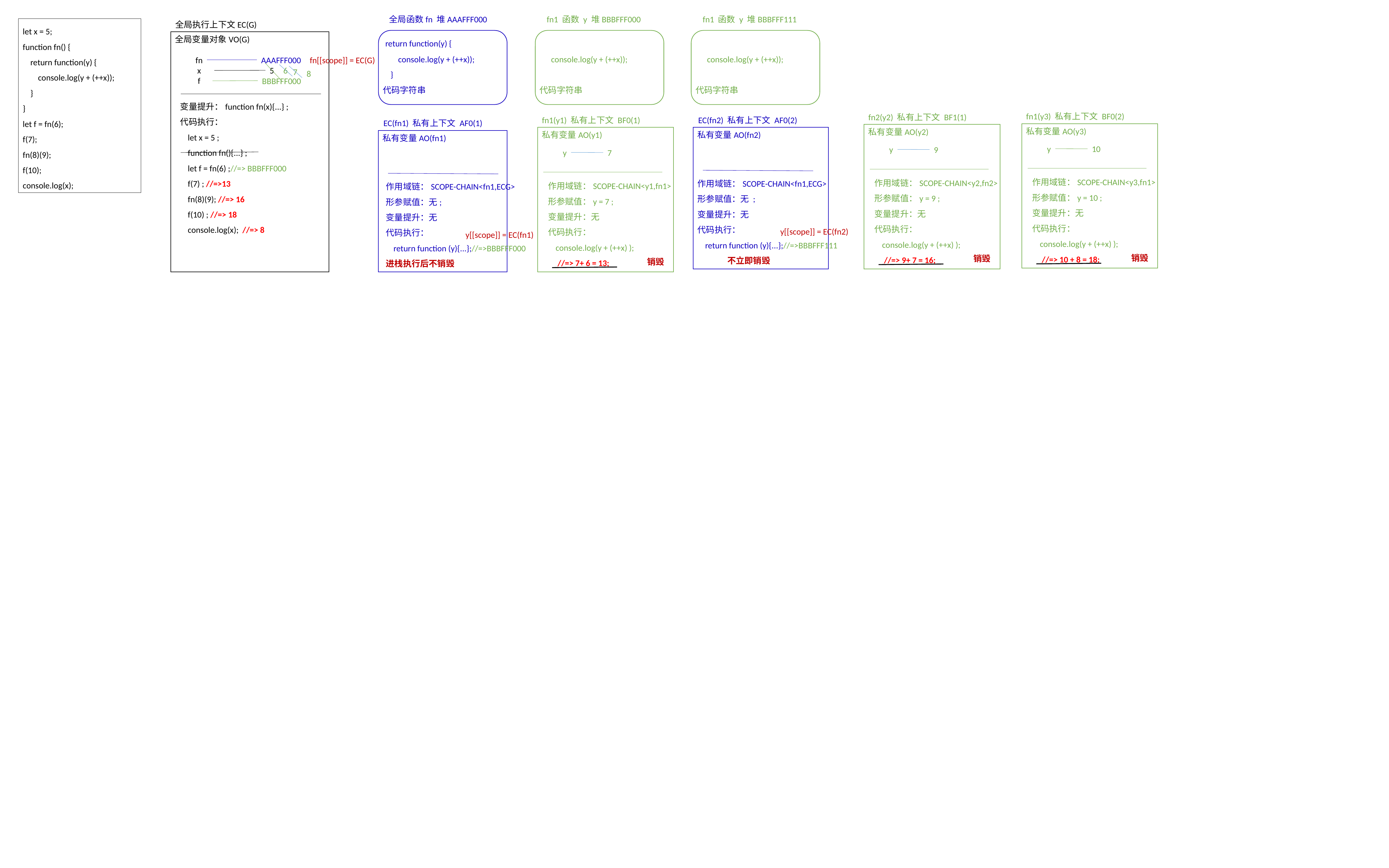

全局函数fn 堆AAAFFF000

 return function(y) {
        console.log(y + (++x));
    }
代码字符串

fn1 函数 y 堆BBBFFF000

      console.log(y + (++x));

代码字符串

fn1 函数 y 堆BBBFFF111

      console.log(y + (++x));

代码字符串

全局执行上下文EC(G)
let x = 5;
function fn() {
    return function(y) {
        console.log(y + (++x));
    }
}
let f = fn(6);
f(7);
fn(8)(9);
f(10);
console.log(x);

全局变量对象VO(G)
fn
AAAFFF000
fn[[scope]] = EC(G)
x
f
5
6
7
8
BBBFFF000
变量提升：function fn(x){...} ;
代码执行：
    let x = 5 ;
    function fn(){...} ;
    let f = fn(6) ;//=> BBBFFF000
    f(7) ; //=>13
    fn(8)(9); //=> 16
    f(10) ; //=> 18
    console.log(x);  //=> 8

fn1(y3) 私有上下文 BF0(2)

私有变量AO(y3)
y
10
作用域链：SCOPE-CHAIN<y3,fn1>
形参赋值：y = 10 ;
变量提升：无
代码执行：
    console.log(y + (++x) );
     //=> 10 + 8 = 18;
销毁
fn2(y2) 私有上下文 BF1(1)

私有变量AO(y2)
y
9
作用域链：SCOPE-CHAIN<y2,fn2>
形参赋值：y = 9 ;
变量提升：无
代码执行：
    console.log(y + (++x) );
     //=> 9+ 7 = 16;
销毁
fn1(y1) 私有上下文 BF0(1)

私有变量AO(y1)
y
7
作用域链：SCOPE-CHAIN<y1,fn1>
形参赋值：y = 7 ;
变量提升：无
代码执行：
    console.log(y + (++x) );
     //=> 7+ 6 = 13;
销毁
EC(fn2) 私有上下文 AF0(2)

私有变量AO(fn2)
作用域链：SCOPE-CHAIN<fn1,ECG>
形参赋值：无 ;
变量提升：无
代码执行：
    return function (y){...};//=>BBBFFF111
              不立即销毁
y[[scope]] = EC(fn2)
EC(fn1) 私有上下文 AF0(1)

私有变量AO(fn1)
作用域链：SCOPE-CHAIN<fn1,ECG>
形参赋值：无;
变量提升：无
代码执行：
    return function (y){...};//=>BBBFFF000
进栈执行后不销毁
y[[scope]] = EC(fn1)